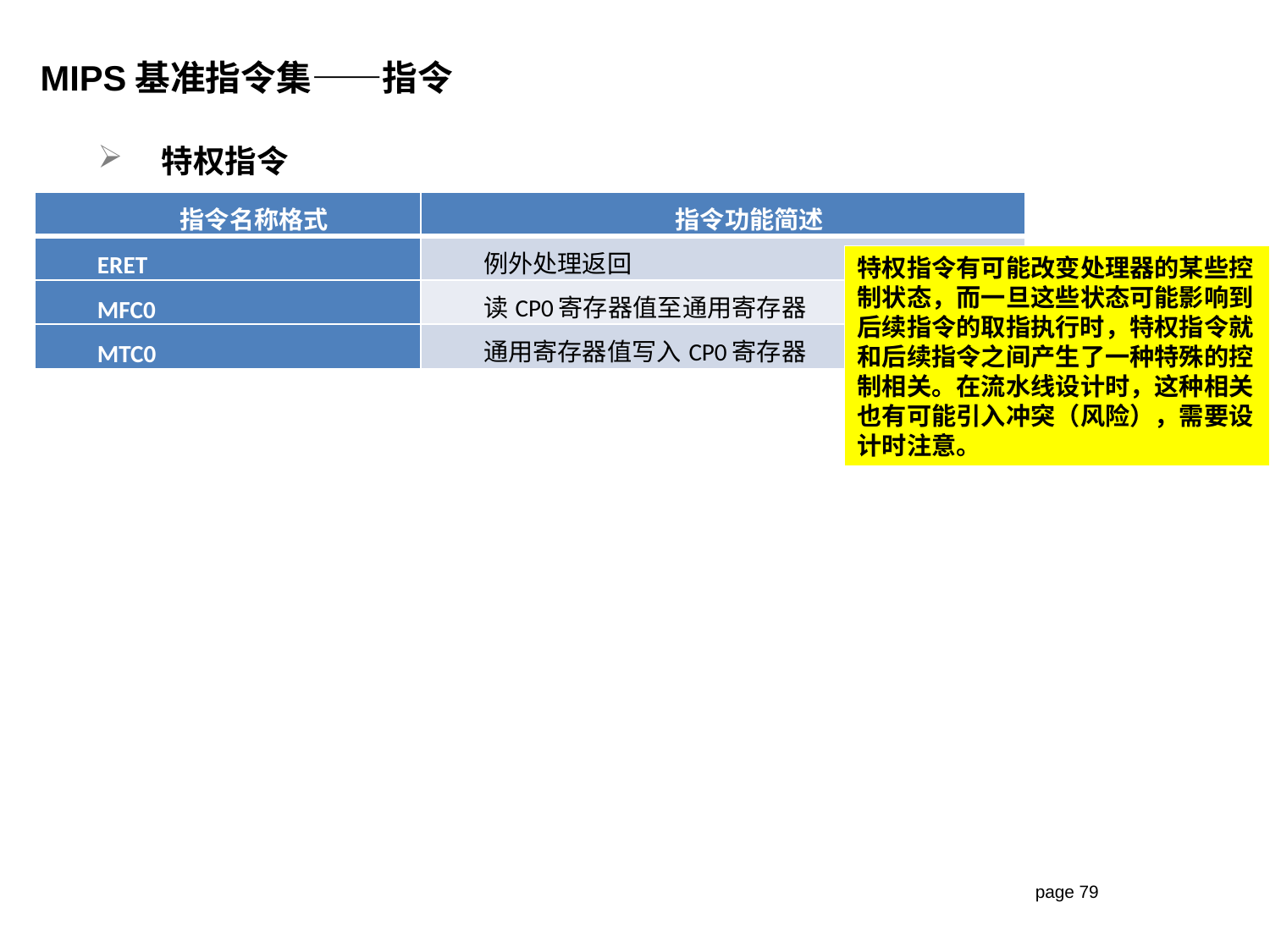

MIPS基准指令集——指令
特权指令
| 指令名称格式 | 指令功能简述 |
| --- | --- |
| ERET | 例外处理返回 |
| MFC0 | 读CP0寄存器值至通用寄存器 |
| MTC0 | 通用寄存器值写入CP0寄存器 |

特权指令有可能改变处理器的某些控制状态，而一旦这些状态可能影响到后续指令的取指执行时，特权指令就和后续指令之间产生了一种特殊的控制相关。在流水线设计时，这种相关也有可能引入冲突（风险），需要设计时注意。
page 79